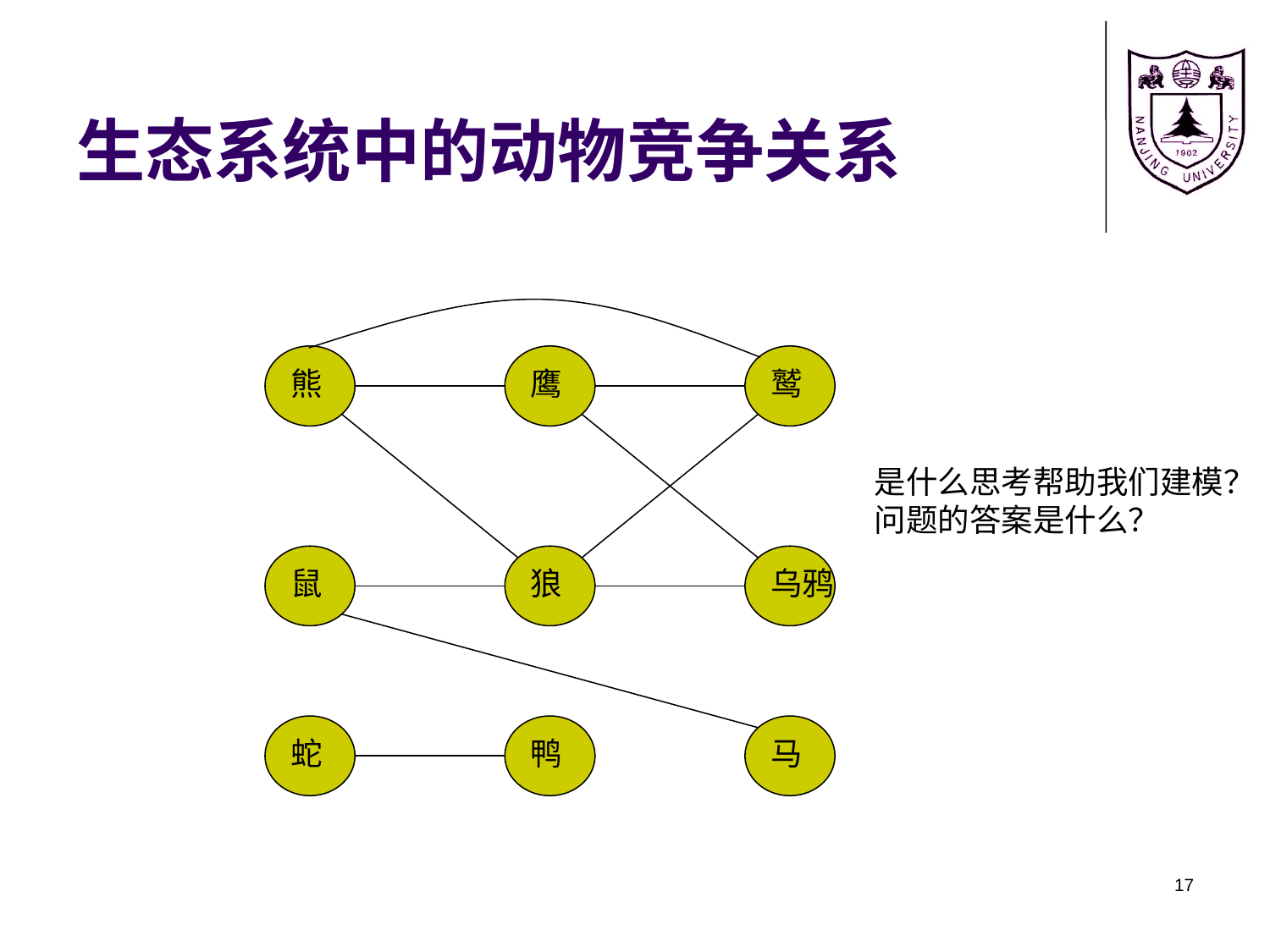

# 生态系统中的动物竞争关系

熊
鹰
鹫
是什么思考帮助我们建模？
问题的答案是什么？
鼠
狼
乌鸦
蛇
鸭
马
17